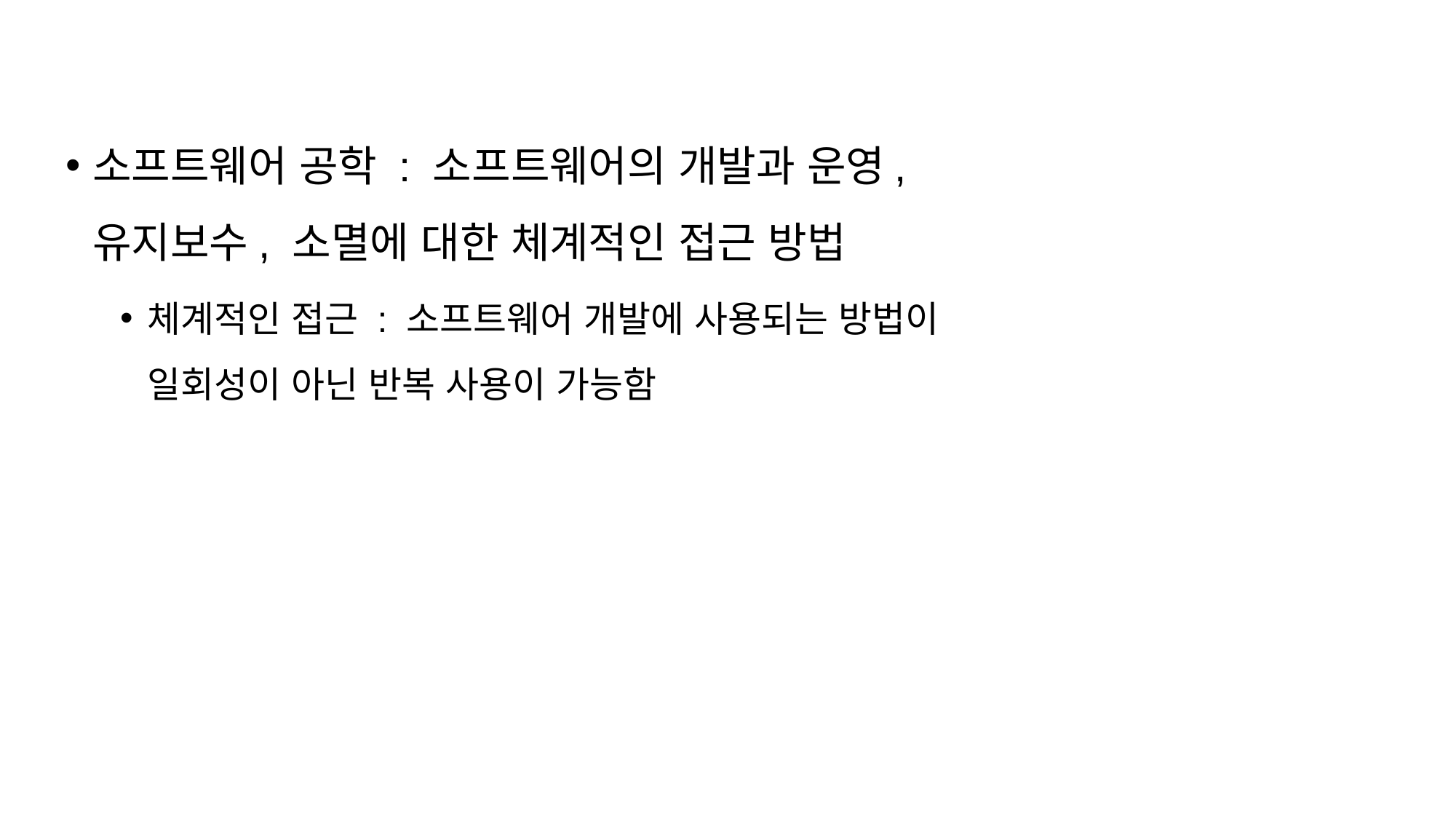

소프트웨어 공학 : 소프트웨어의 개발과 운영, 유지보수, 소멸에 대한 체계적인 접근 방법
체계적인 접근 : 소프트웨어 개발에 사용되는 방법이 일회성이 아닌 반복 사용이 가능함